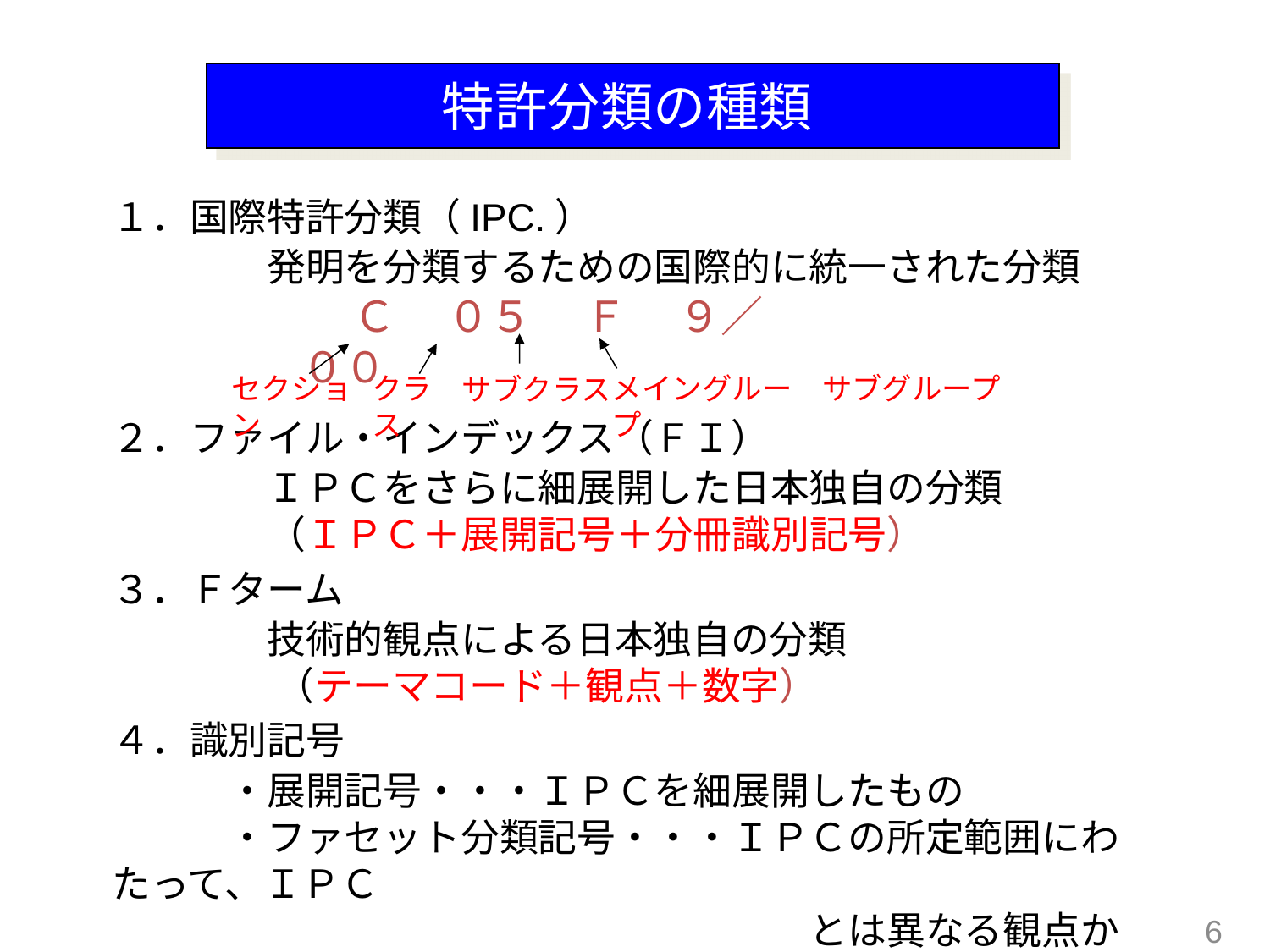

特許分類の種類
１．国際特許分類（IPC.）
　　　　発明を分類するための国際的に統一された分類

２．ファイル・インデックス（ＦＩ）
　　　　ＩＰＣをさらに細展開した日本独自の分類
　　　　（ＩＰＣ＋展開記号＋分冊識別記号）
３．Ｆターム
　　　　技術的観点による日本独自の分類
　　　　 （テーマコード＋観点＋数字）
４．識別記号
　　　・展開記号・・・ＩＰＣを細展開したもの
　　　・ファセット分類記号・・・ＩＰＣの所定範囲にわたって、ＩＰＣ
　　　　　　　　　　　　　　　　　　とは異なる観点から展開されたもの
　 Ｃ 　０５ 　Ｆ 　９／００

セクション
クラス
メイングループ
サブグループ
サブクラス
6